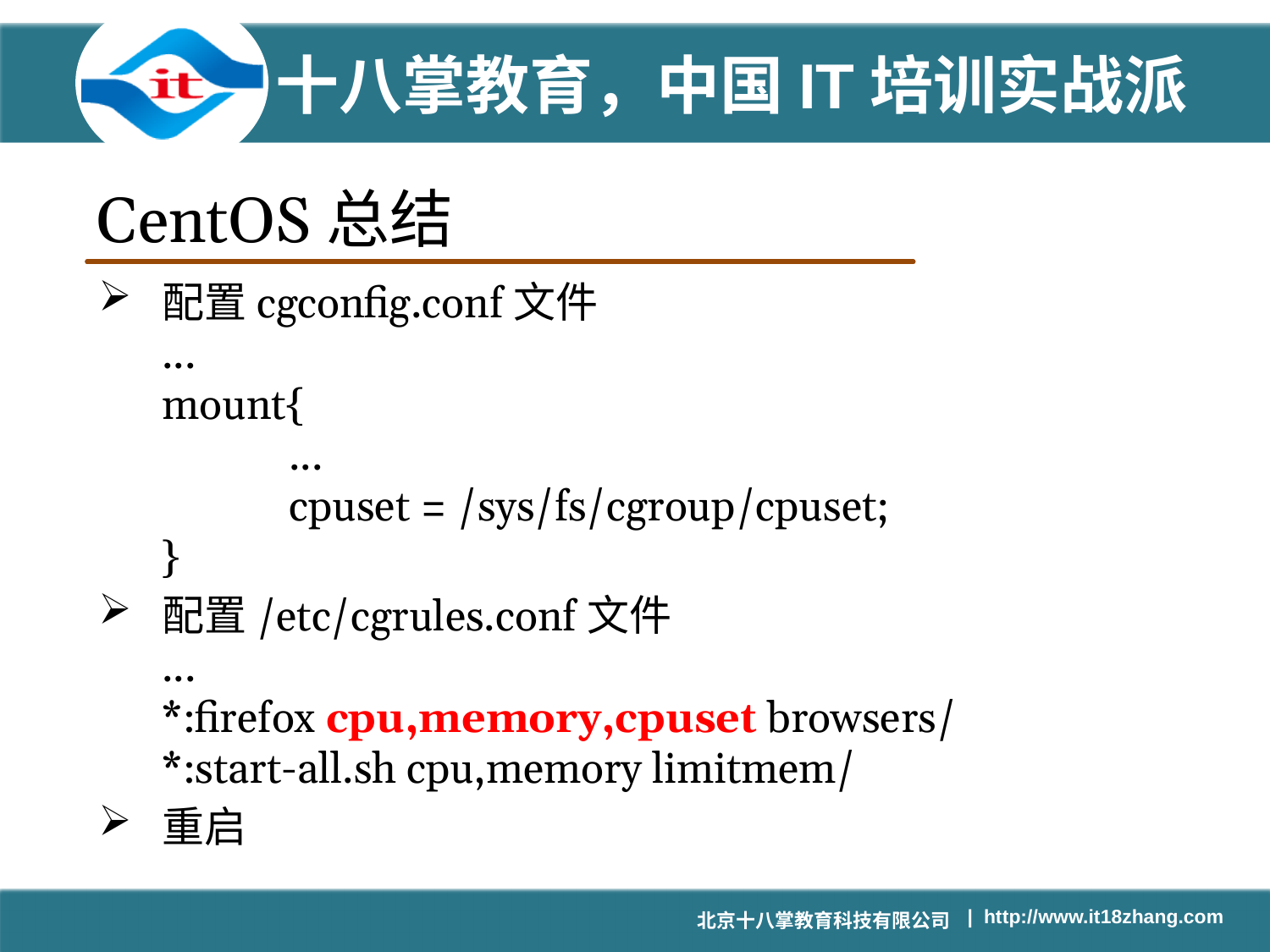

# CentOS总结
配置cgconfig.conf文件
...
mount{
	...
	cpuset = /sys/fs/cgroup/cpuset;
}
配置/etc/cgrules.conf文件
...
*:firefox cpu,memory,cpuset browsers/
*:start-all.sh cpu,memory limitmem/
重启